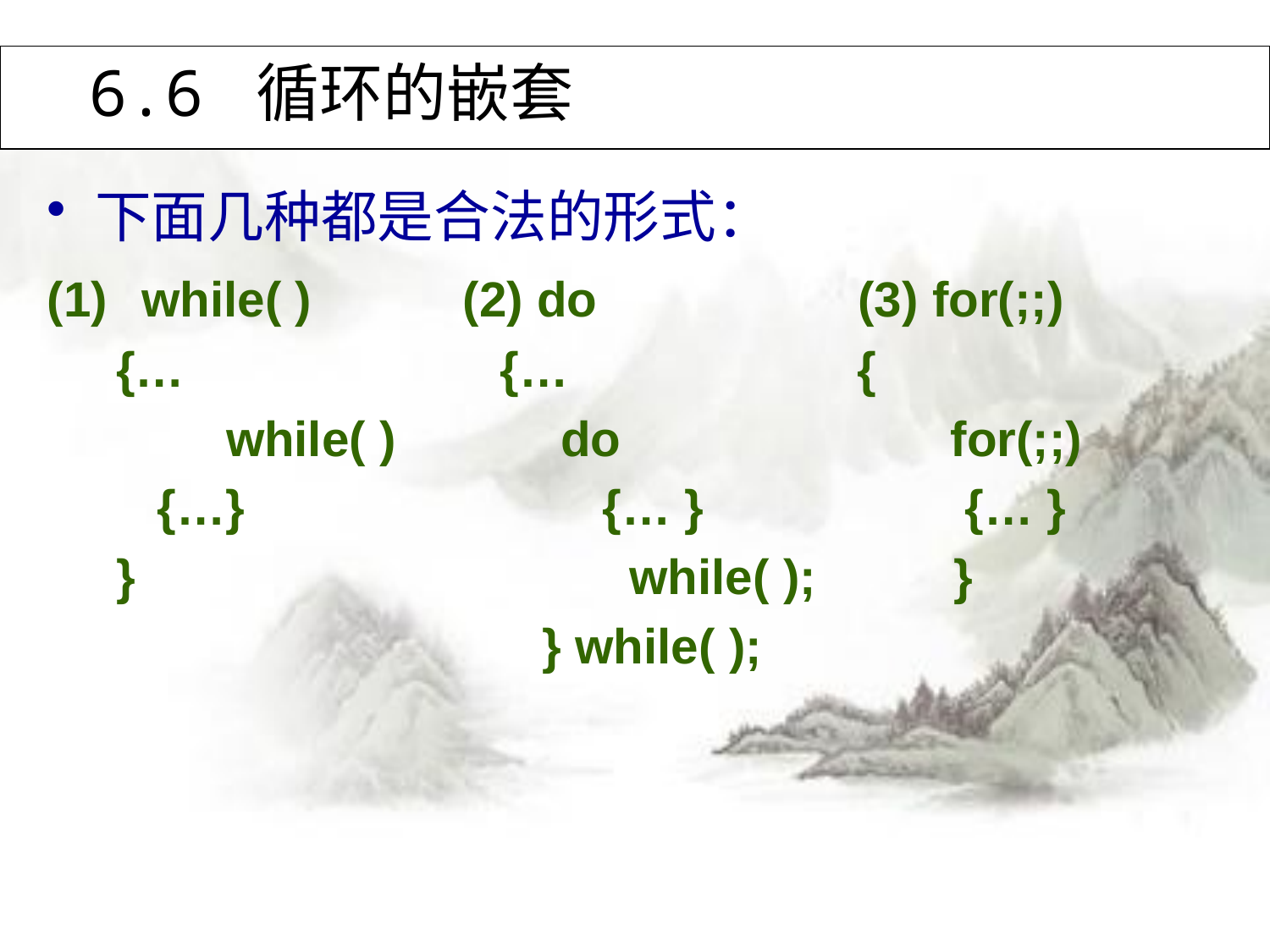

# 6.6 循环的嵌套

下面几种都是合法的形式：
(1) while( )           (2) do                   (3) for(;;)
     {…                       {…                     {
             while( )            do                        for(;;)
        {…}                          {… }                   {… }
     }                                    while( );          }
                                    } while( );